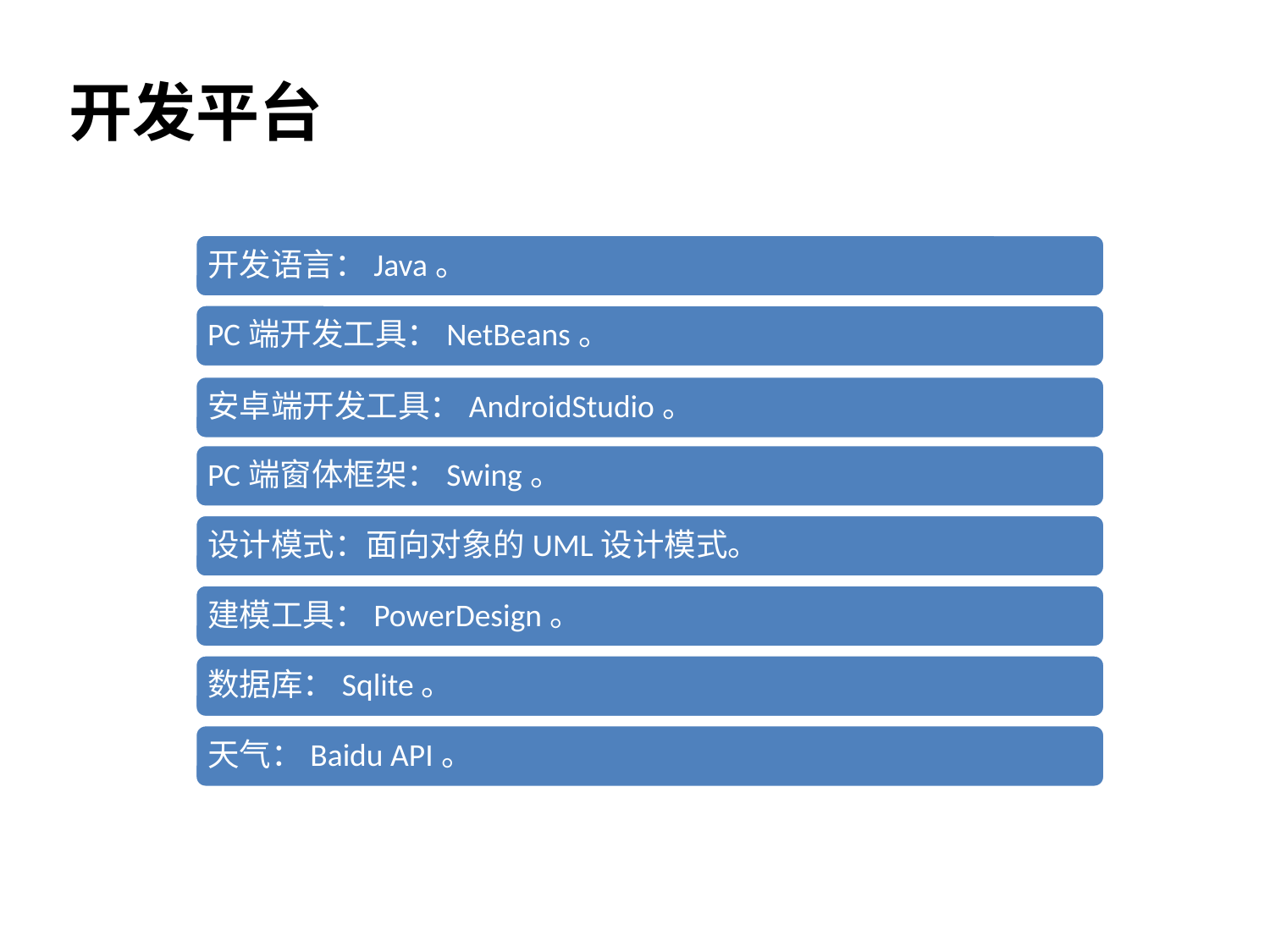

开发平台
开发语言：Java。
PC端开发工具：NetBeans。
安卓端开发工具：AndroidStudio。
PC端窗体框架：Swing。
设计模式：面向对象的UML设计模式。
建模工具：PowerDesign。
数据库：Sqlite。
天气：Baidu API。